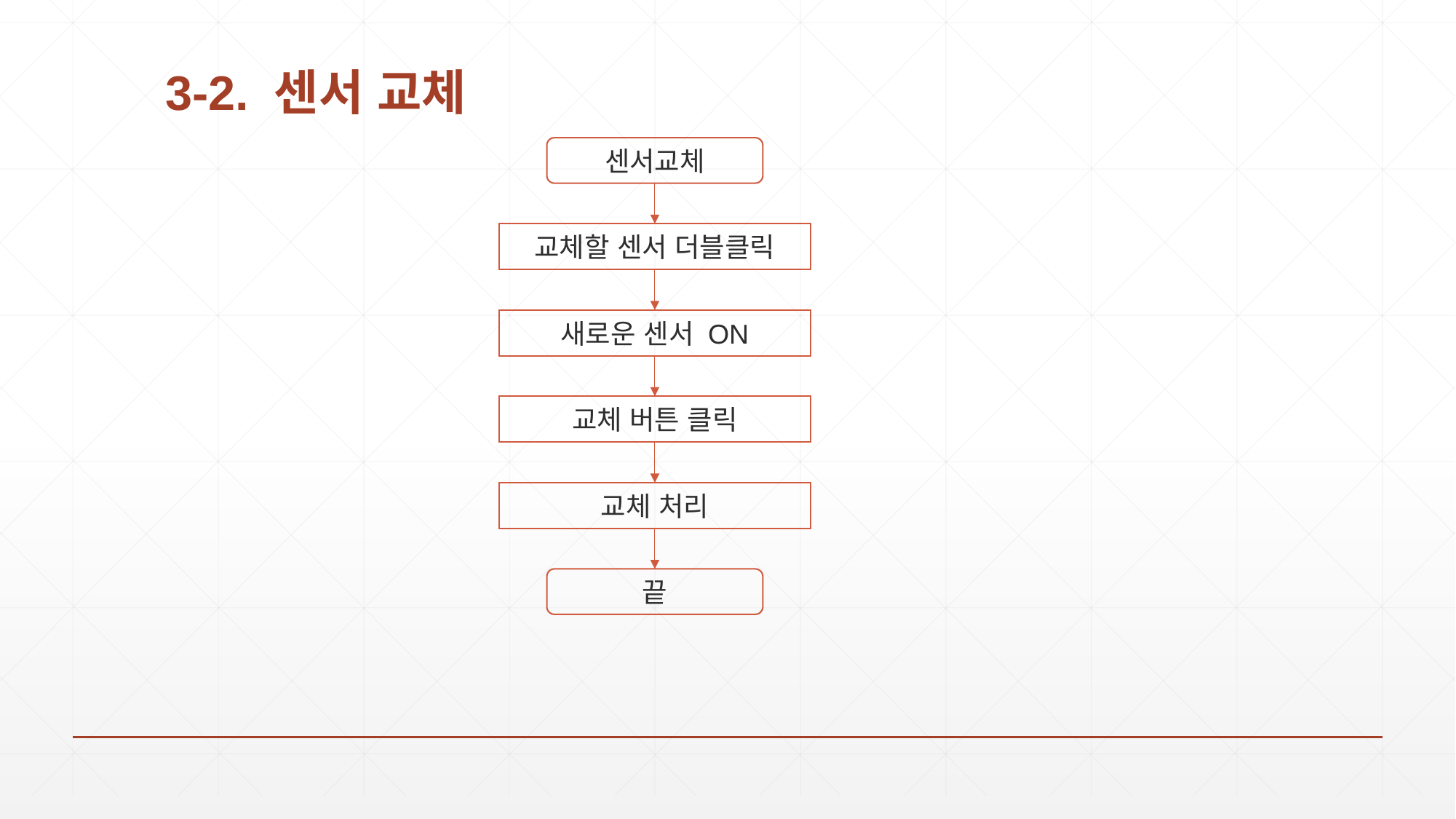

# 3-2. 센서 교체
센서교체
교체할 센서 더블클릭
새로운 센서 ON
교체 버튼 클릭
교체 처리
끝